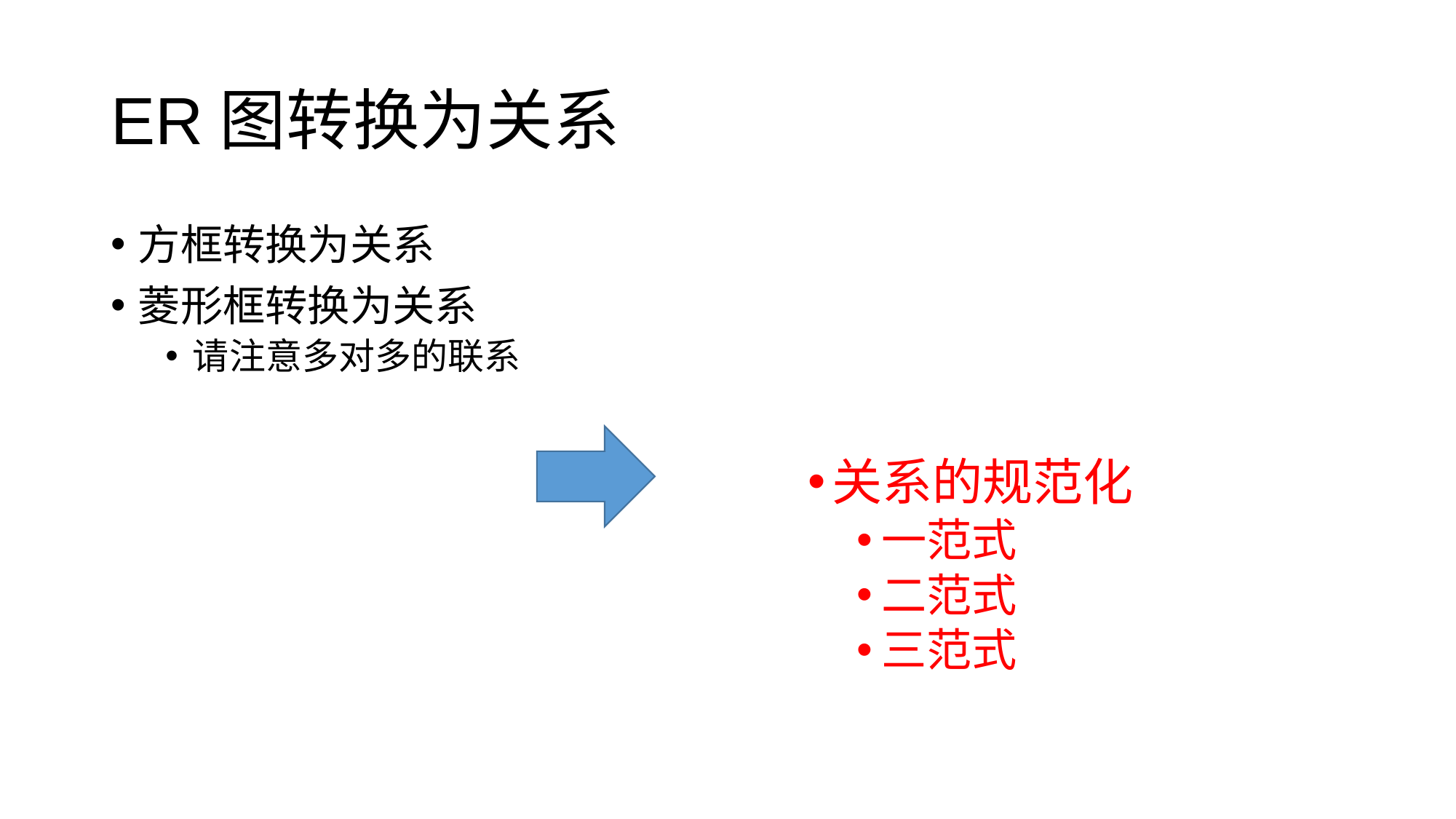

# ER图转换为关系
方框转换为关系
菱形框转换为关系
请注意多对多的联系

关系的规范化
一范式
二范式
三范式